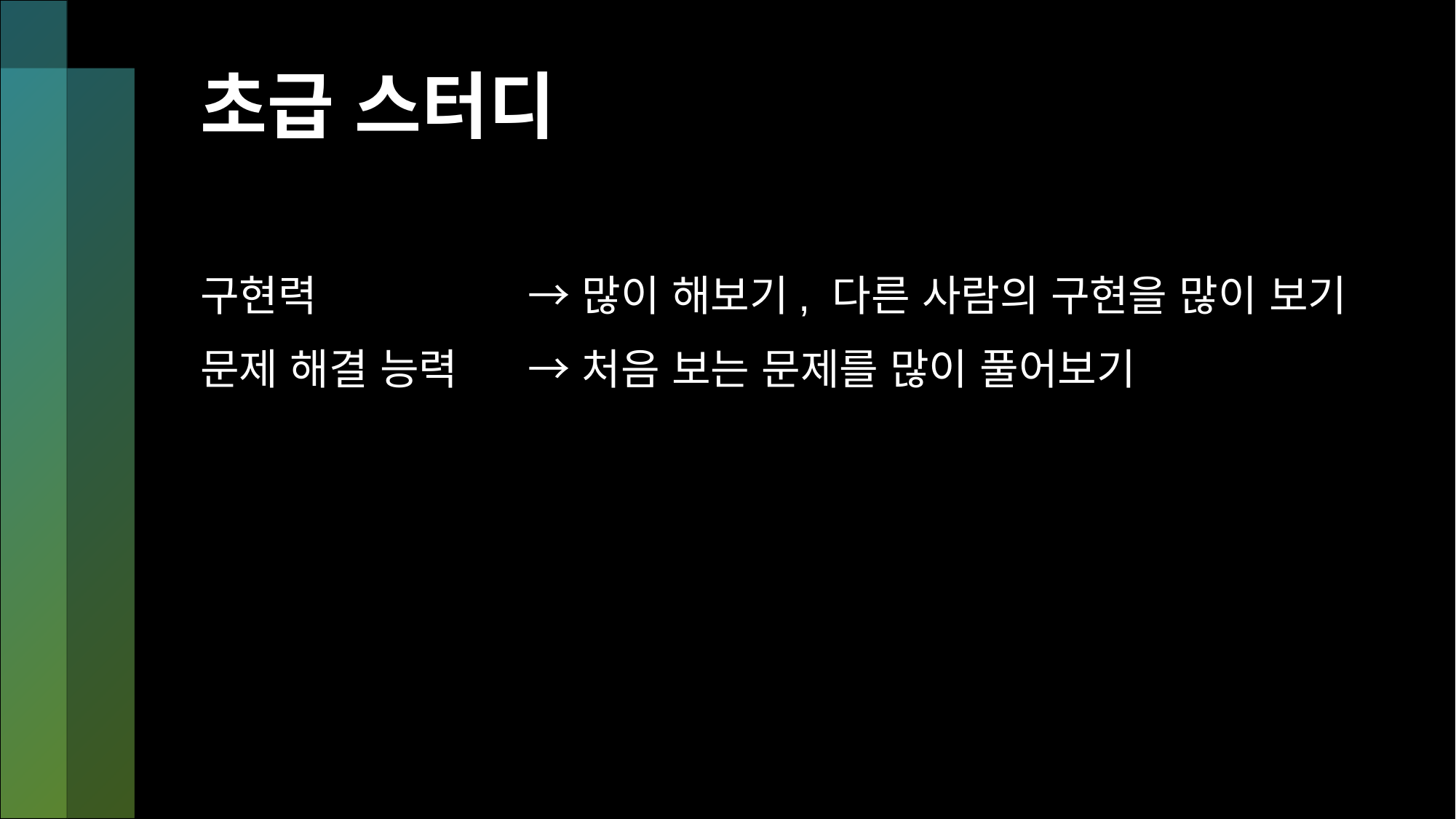

# 초급 스터디
구현력 		→ 많이 해보기, 다른 사람의 구현을 많이 보기
문제 해결 능력 	→ 처음 보는 문제를 많이 풀어보기